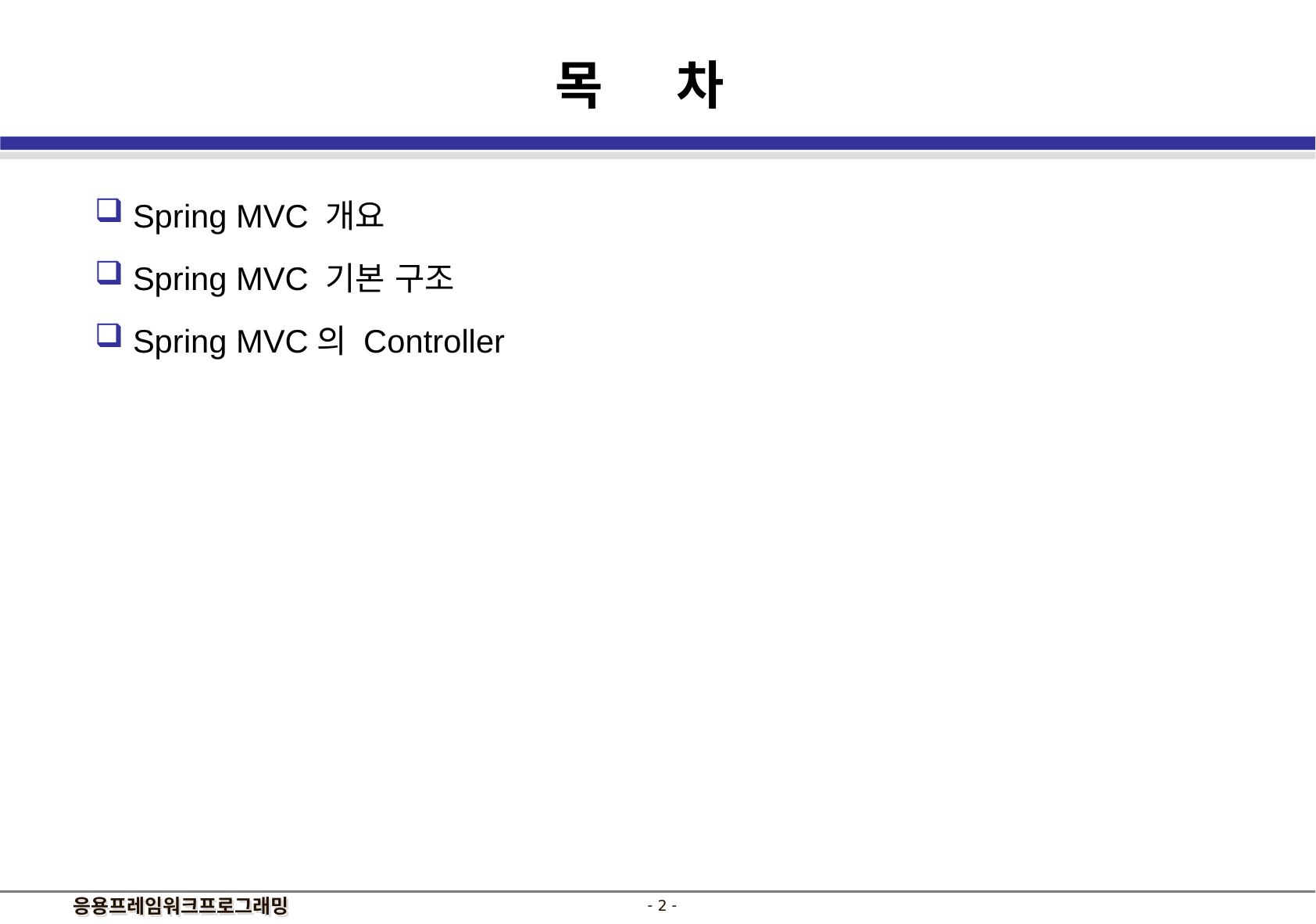

목     차
 Spring MVC 개요

 Spring MVC 기본 구조

 Spring MVC의 Controller

- 2 -